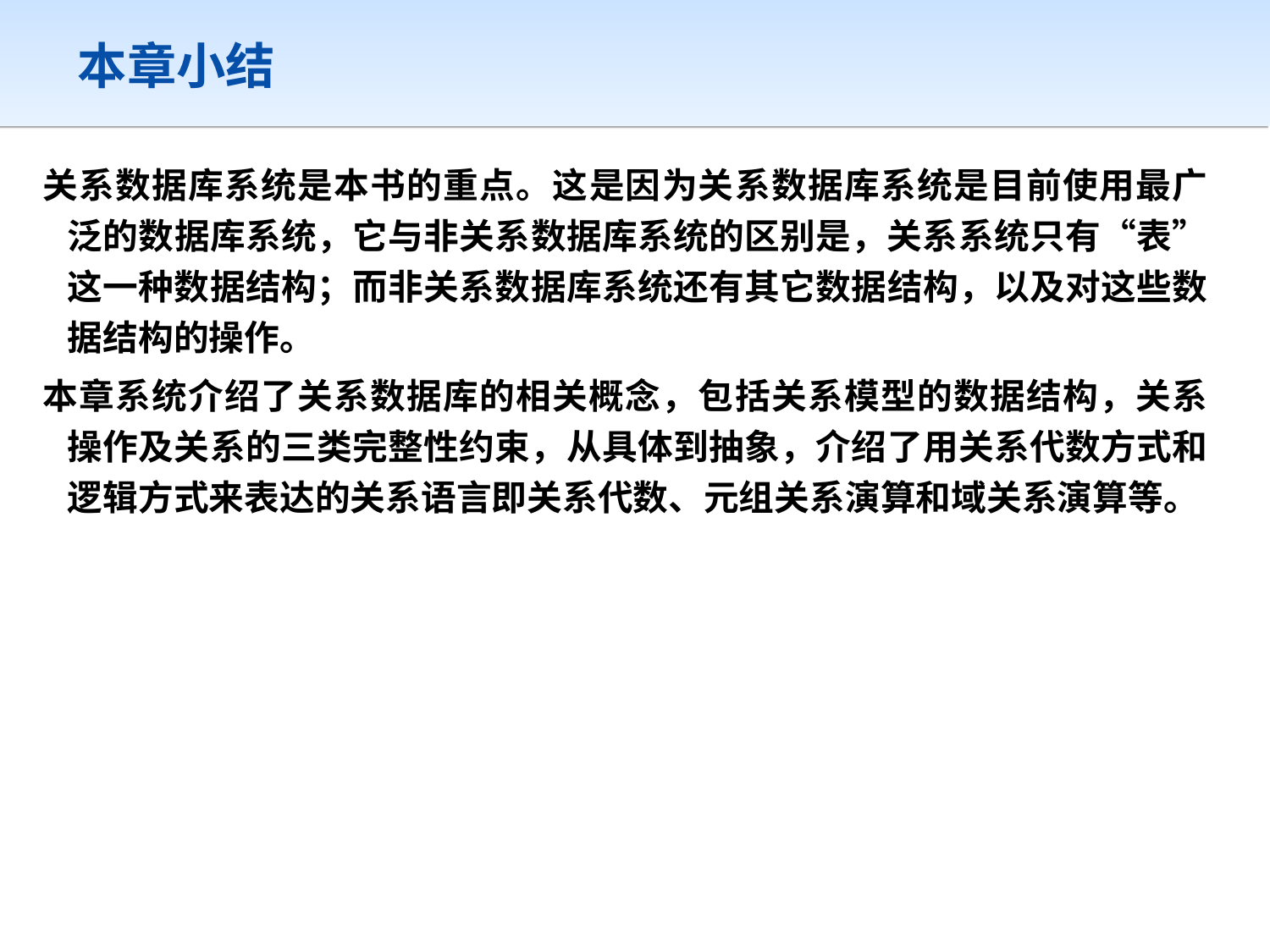

# 本章小结
关系数据库系统是本书的重点。这是因为关系数据库系统是目前使用最广泛的数据库系统，它与非关系数据库系统的区别是，关系系统只有“表”这一种数据结构；而非关系数据库系统还有其它数据结构，以及对这些数据结构的操作。
本章系统介绍了关系数据库的相关概念，包括关系模型的数据结构，关系操作及关系的三类完整性约束，从具体到抽象，介绍了用关系代数方式和逻辑方式来表达的关系语言即关系代数、元组关系演算和域关系演算等。